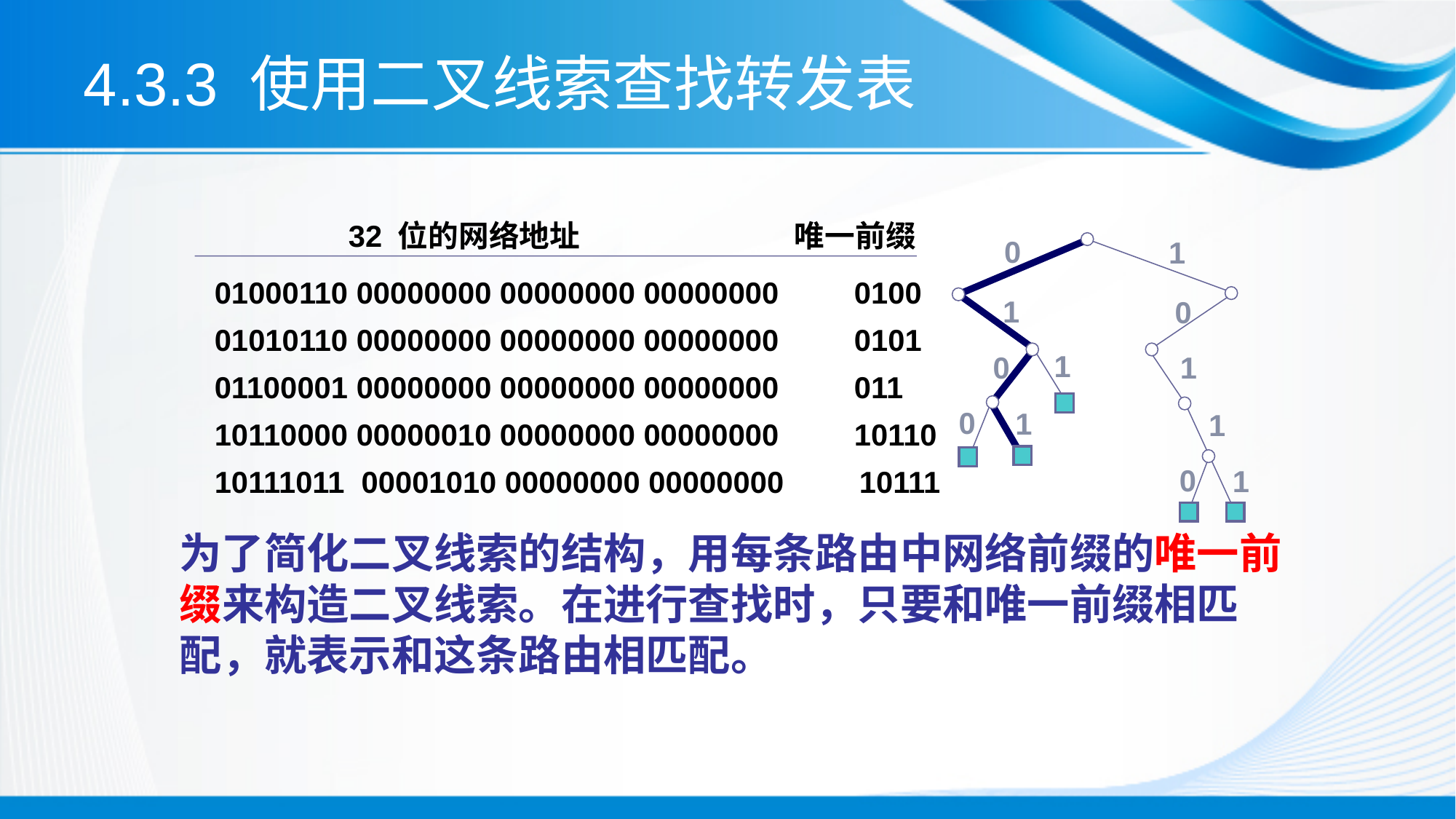

# 4.3.3 使用二叉线索查找转发表
                32 位的网络地址                               唯一前缀
01000110 00000000 00000000 00000000         0100
01010110 00000000 00000000 00000000         0101
01100001 00000000 00000000 00000000         011
10110000 00000010 00000000 00000000         10110
10111011  00001010 00000000 00000000         10111

0
1

1

0
1

0
1

0
1
1

0
1

为了简化二叉线索的结构，用每条路由中网络前缀的唯一前缀来构造二叉线索。在进行查找时，只要和唯一前缀相匹配，就表示和这条路由相匹配。